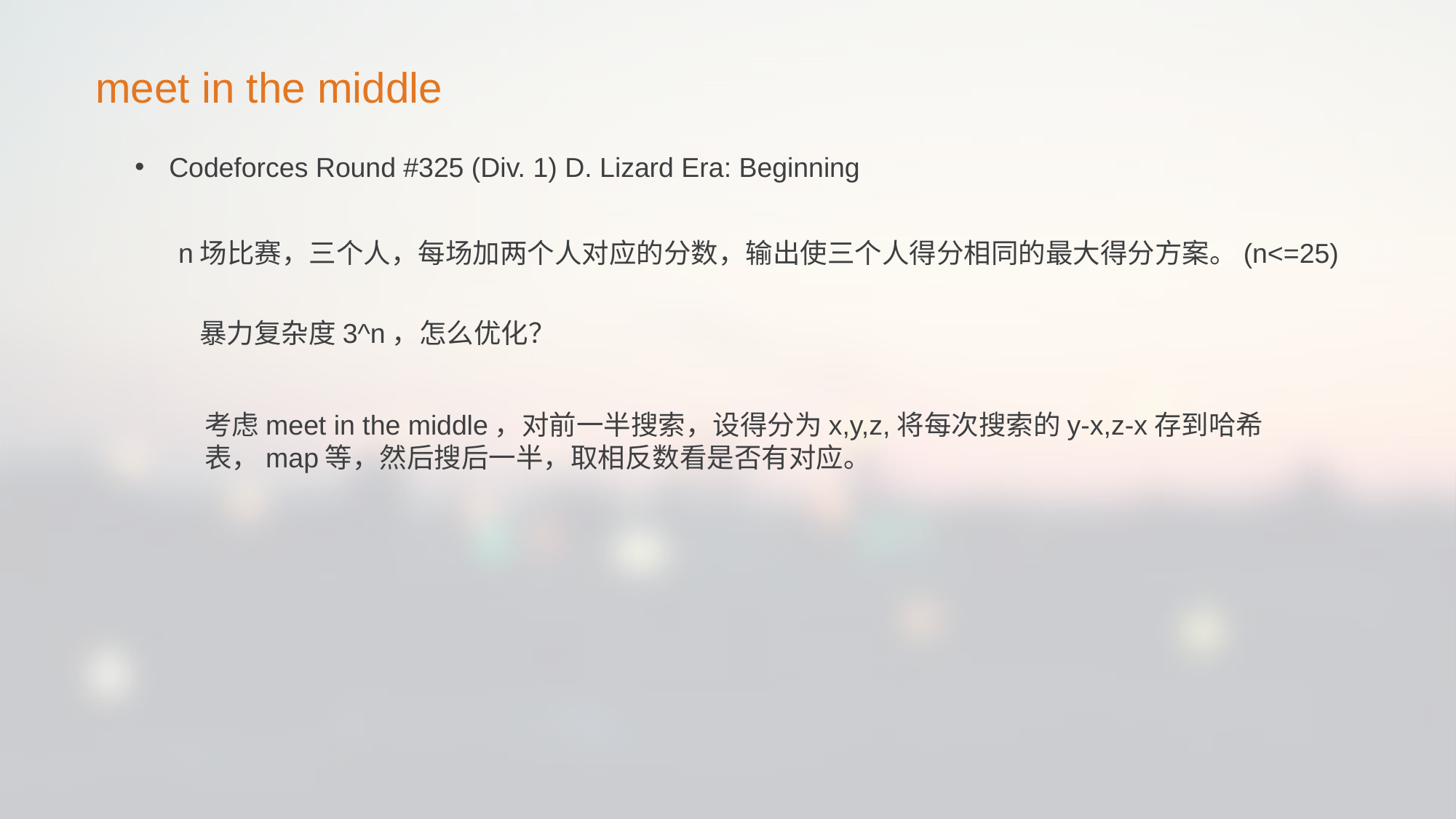

meet in the middle
Codeforces Round #325 (Div. 1) D. Lizard Era: Beginning
n场比赛，三个人，每场加两个人对应的分数，输出使三个人得分相同的最大得分方案。(n<=25)
暴力复杂度3^n，怎么优化？
考虑meet in the middle，对前一半搜索，设得分为x,y,z,将每次搜索的y-x,z-x存到哈希表，map等，然后搜后一半，取相反数看是否有对应。